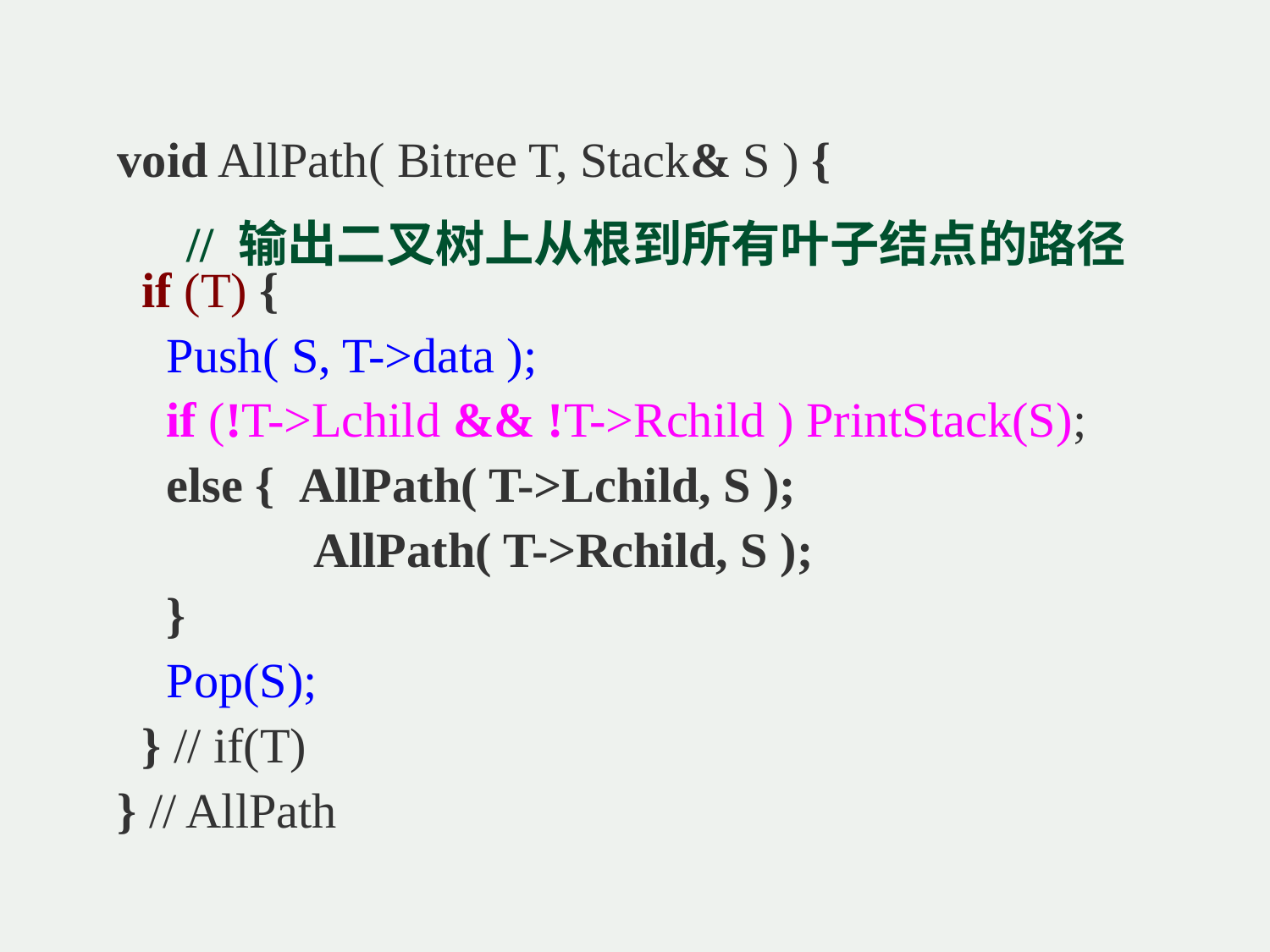

void AllPath( Bitree T, Stack& S ) {

  if (T) {
    Push( S, T->data );
    if (!T->Lchild && !T->Rchild ) PrintStack(S);
    else {  AllPath( T->Lchild, S );
                AllPath( T->Rchild, S );
    }
    Pop(S);
  } // if(T)
} // AllPath
// 输出二叉树上从根到所有叶子结点的路径